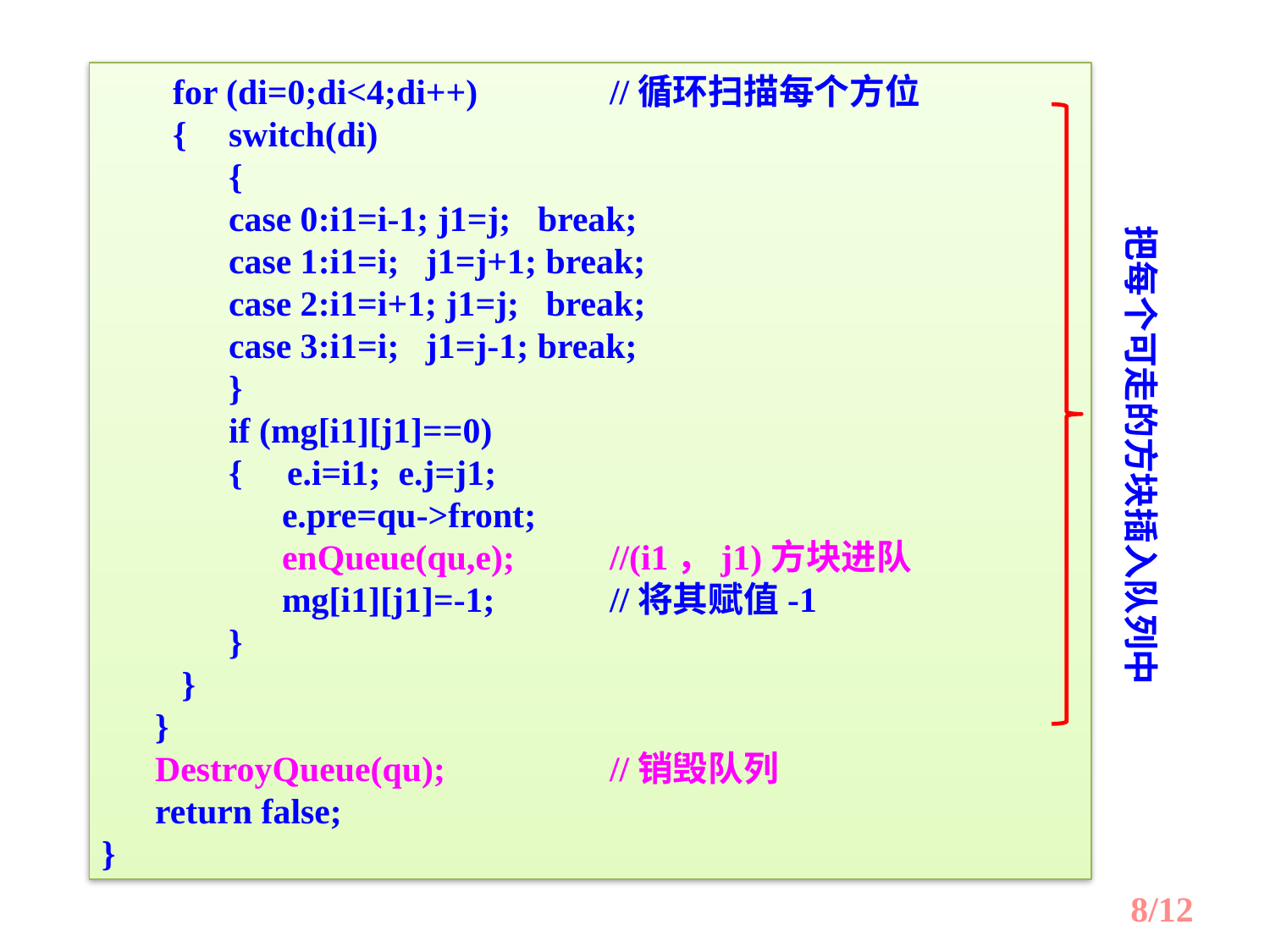

for (di=0;di<4;di++)		//循环扫描每个方位
        {	switch(di)
	{
	case 0:i1=i-1; j1=j;   break;
	case 1:i1=i;   j1=j+1; break;
	case 2:i1=i+1; j1=j;   break;
	case 3:i1=i;   j1=j-1; break;
	}
	if (mg[i1][j1]==0)
	{     e.i=i1;  e.j=j1;
	      e.pre=qu->front;
	      enQueue(qu,e);	//(i1，j1)方块进队
	      mg[i1][j1]=-1;	//将其赋值-1
	}
         }
      }
      DestroyQueue(qu);		//销毁队列
      return false;
}

把每个可走的方块插入队列中
8/12